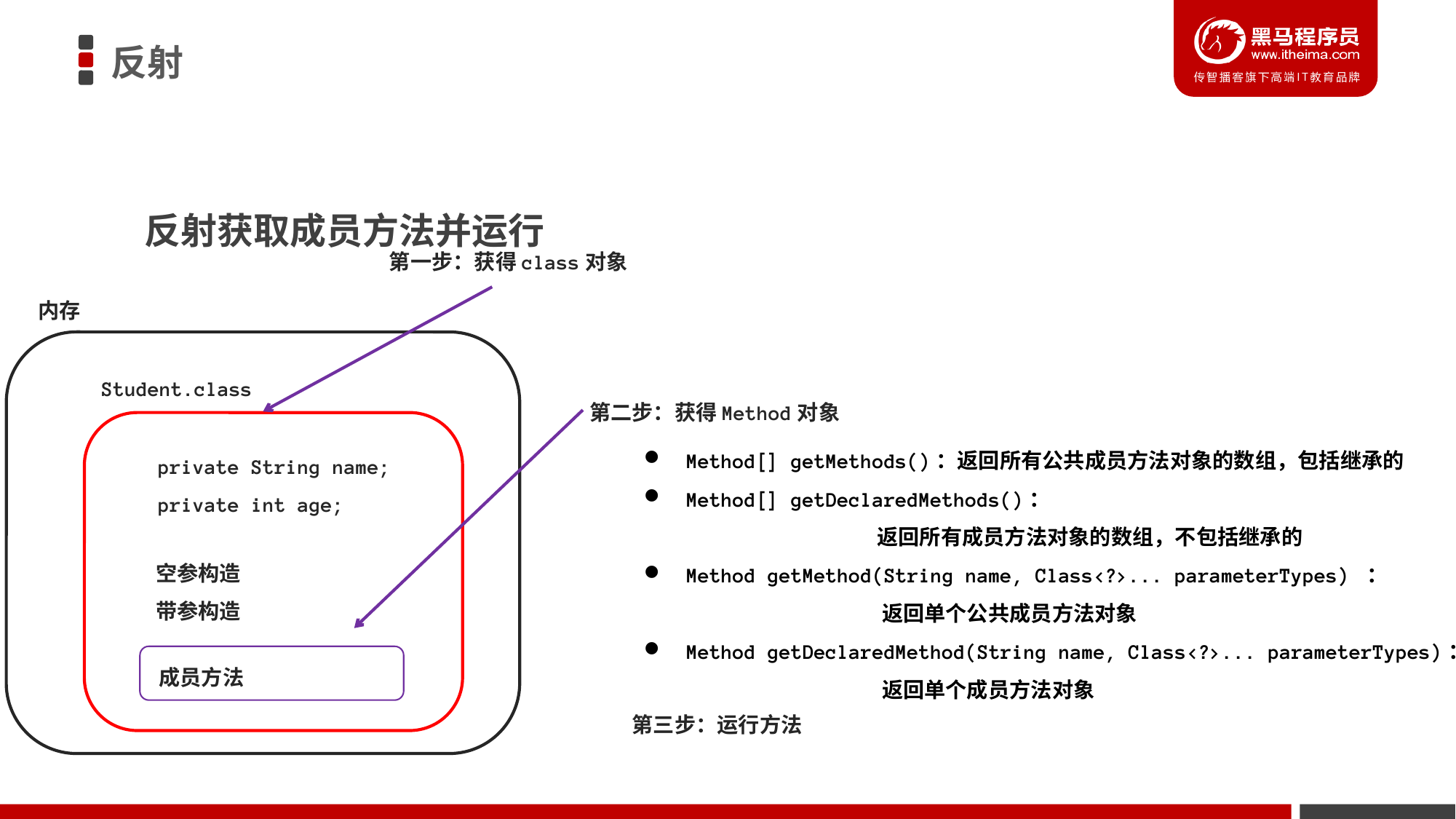

反射
反射获取成员方法并运行
第一步：获得class对象
内存

Student.class
第二步：获得Method对象

private String name;
private int age;
空参构造
带参构造

成员方法
Method[] getMethods​()：返回所有公共成员方法对象的数组，包括继承的
Method[] getDeclaredMethods​()：
		  返回所有成员方法对象的数组，不包括继承的
Method getMethod​(String name, Class<?>... parameterTypes) ：
		   返回单个公共成员方法对象
Method getDeclaredMethod​(String name, Class<?>... parameterTypes)：
		   返回单个成员方法对象
第三步：运行方法